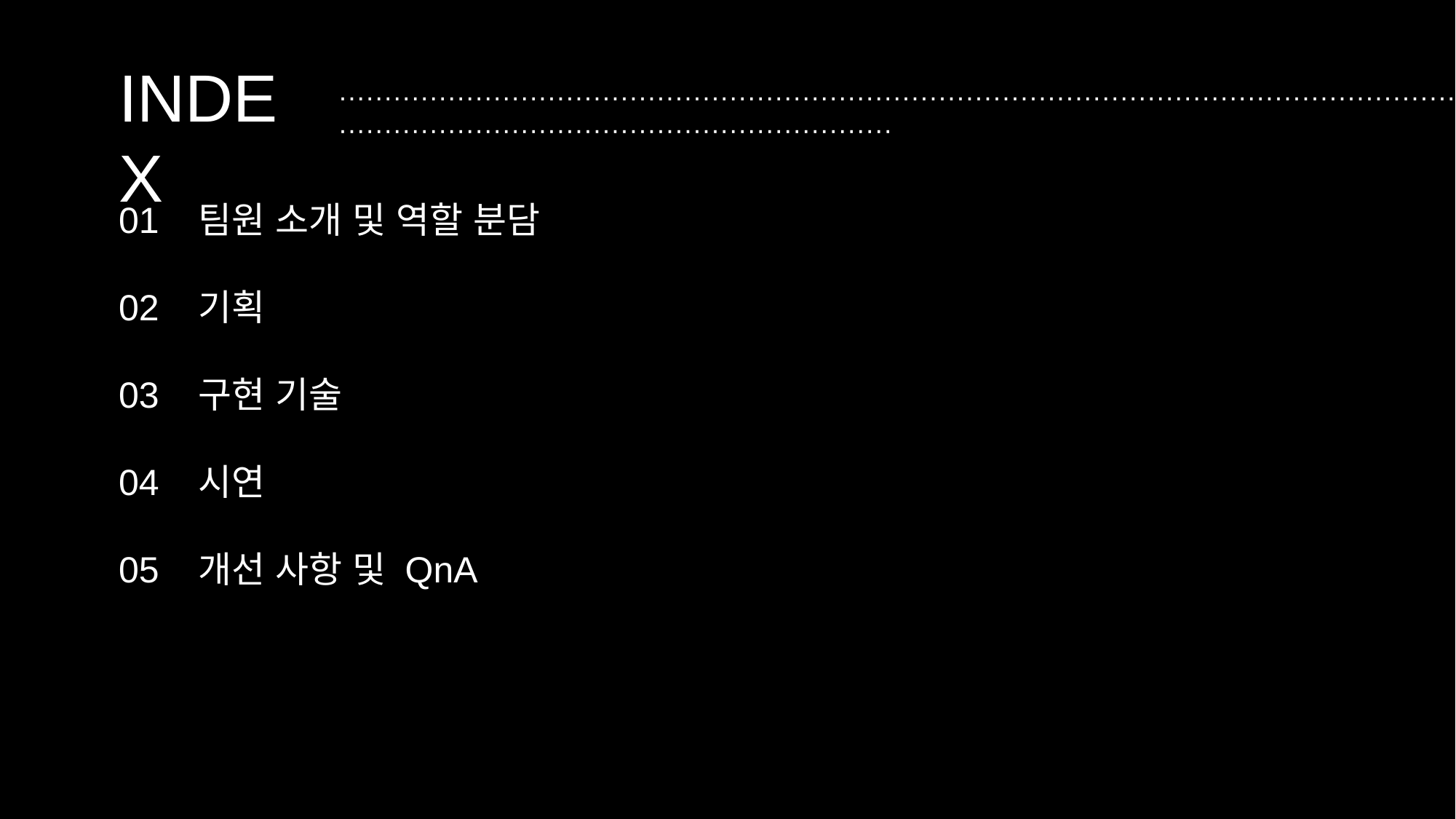

INDEX
························································································································································································
01   팀원 소개 및 역할 분담

02   기획

03   구현 기술

04   시연

05   개선 사항 및 QnA